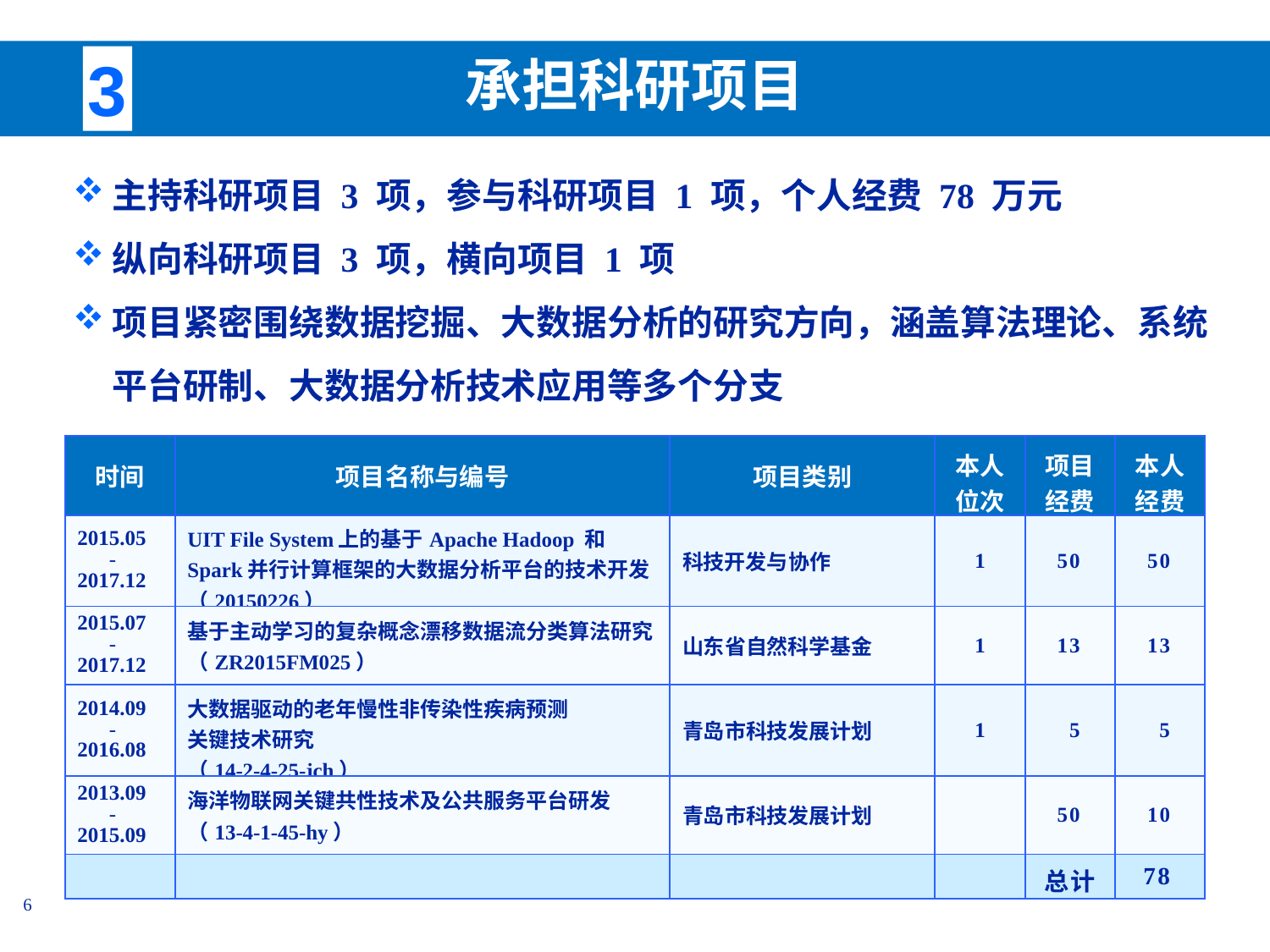

# 承担科研项目
3
主持科研项目 3 项，参与科研项目 1 项，个人经费 78 万元
纵向科研项目 3 项，横向项目 1 项
项目紧密围绕数据挖掘、大数据分析的研究方向，涵盖算法理论、系统平台研制、大数据分析技术应用等多个分支
| 时间 | 项目名称与编号 | 项目类别 | 本人位次 | 项目经费 | 本人经费 |
| --- | --- | --- | --- | --- | --- |
| 2015.05 - 2017.12 | UIT File System上的基于Apache Hadoop 和 Spark并行计算框架的大数据分析平台的技术开发 （20150226） | 科技开发与协作 | 1 | 50 | 50 |
| 2015.07 - 2017.12 | 基于主动学习的复杂概念漂移数据流分类算法研究（ZR2015FM025） | 山东省自然科学基金 | 1 | 13 | 13 |
| 2014.09 - 2016.08 | 大数据驱动的老年慢性非传染性疾病预测 关键技术研究 （14-2-4-25-jch） | 青岛市科技发展计划 | 1 | 5 | 5 |
| 2013.09 - 2015.09 | 海洋物联网关键共性技术及公共服务平台研发 （13-4-1-45-hy） | 青岛市科技发展计划 |  | 50 | 10 |
|  |  |  |  | 总计 | 78 |